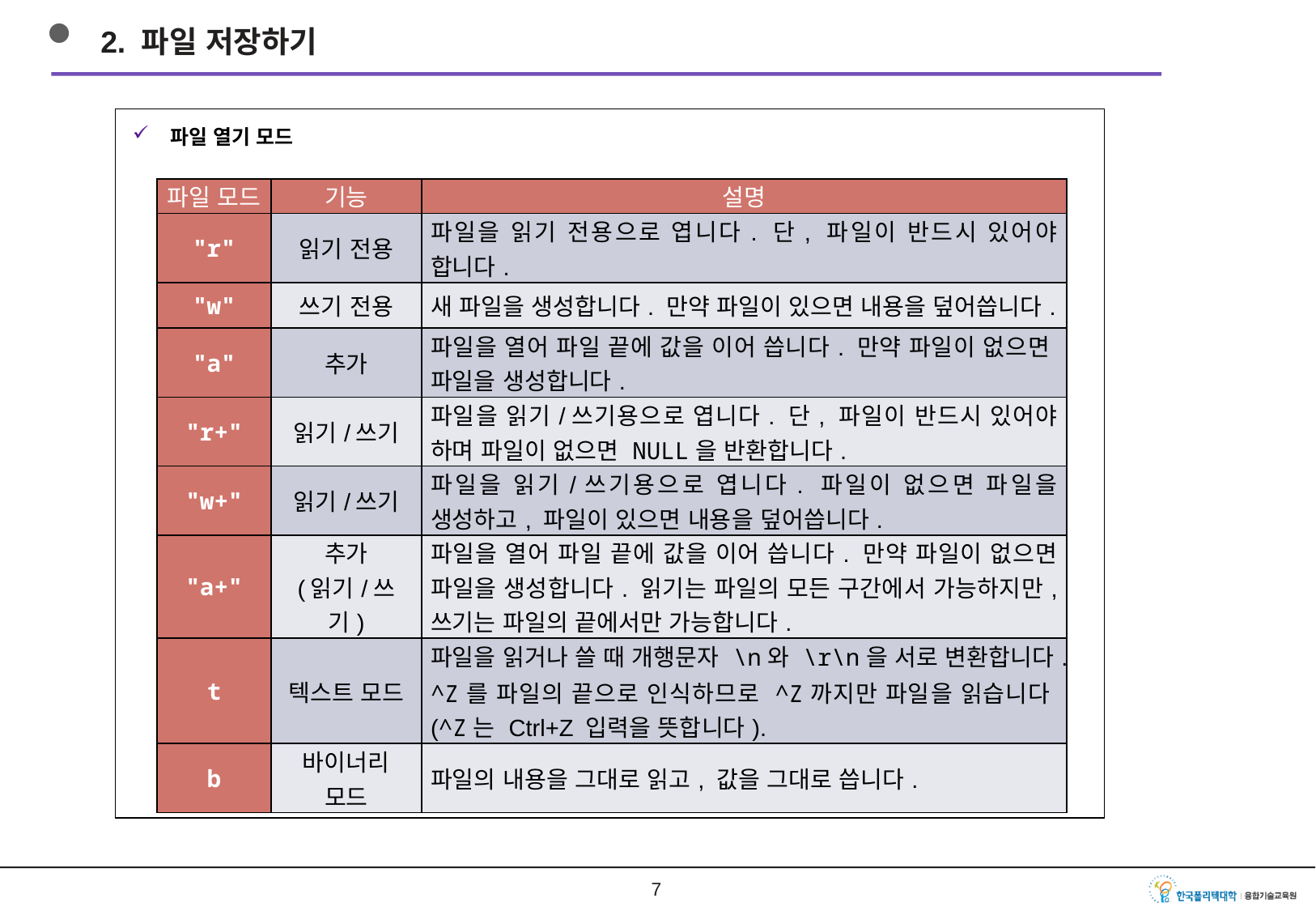

2. 파일 저장하기
파일 열기 모드

| 파일 모드 | 기능 | 설명 |
| --- | --- | --- |
| "r" | 읽기 전용 | 파일을 읽기 전용으로 엽니다. 단, 파일이 반드시 있어야 합니다. |
| "w" | 쓰기 전용 | 새 파일을 생성합니다. 만약 파일이 있으면 내용을 덮어씁니다. |
| "a" | 추가 | 파일을 열어 파일 끝에 값을 이어 씁니다. 만약 파일이 없으면 파일을 생성합니다. |
| "r+" | 읽기/쓰기 | 파일을 읽기/쓰기용으로 엽니다. 단, 파일이 반드시 있어야 하며 파일이 없으면 NULL을 반환합니다. |
| "w+" | 읽기/쓰기 | 파일을 읽기/쓰기용으로 엽니다. 파일이 없으면 파일을 생성하고, 파일이 있으면 내용을 덮어씁니다. |
| "a+" | 추가 (읽기/쓰기) | 파일을 열어 파일 끝에 값을 이어 씁니다. 만약 파일이 없으면 파일을 생성합니다. 읽기는 파일의 모든 구간에서 가능하지만, 쓰기는 파일의 끝에서만 가능합니다. |
| t | 텍스트 모드 | 파일을 읽거나 쓸 때 개행문자 \n와 \r\n을 서로 변환합니다. ^Z를 파일의 끝으로 인식하므로 ^Z까지만 파일을 읽습니다(^Z는 Ctrl+Z 입력을 뜻합니다). |
| b | 바이너리 모드 | 파일의 내용을 그대로 읽고, 값을 그대로 씁니다. |
7